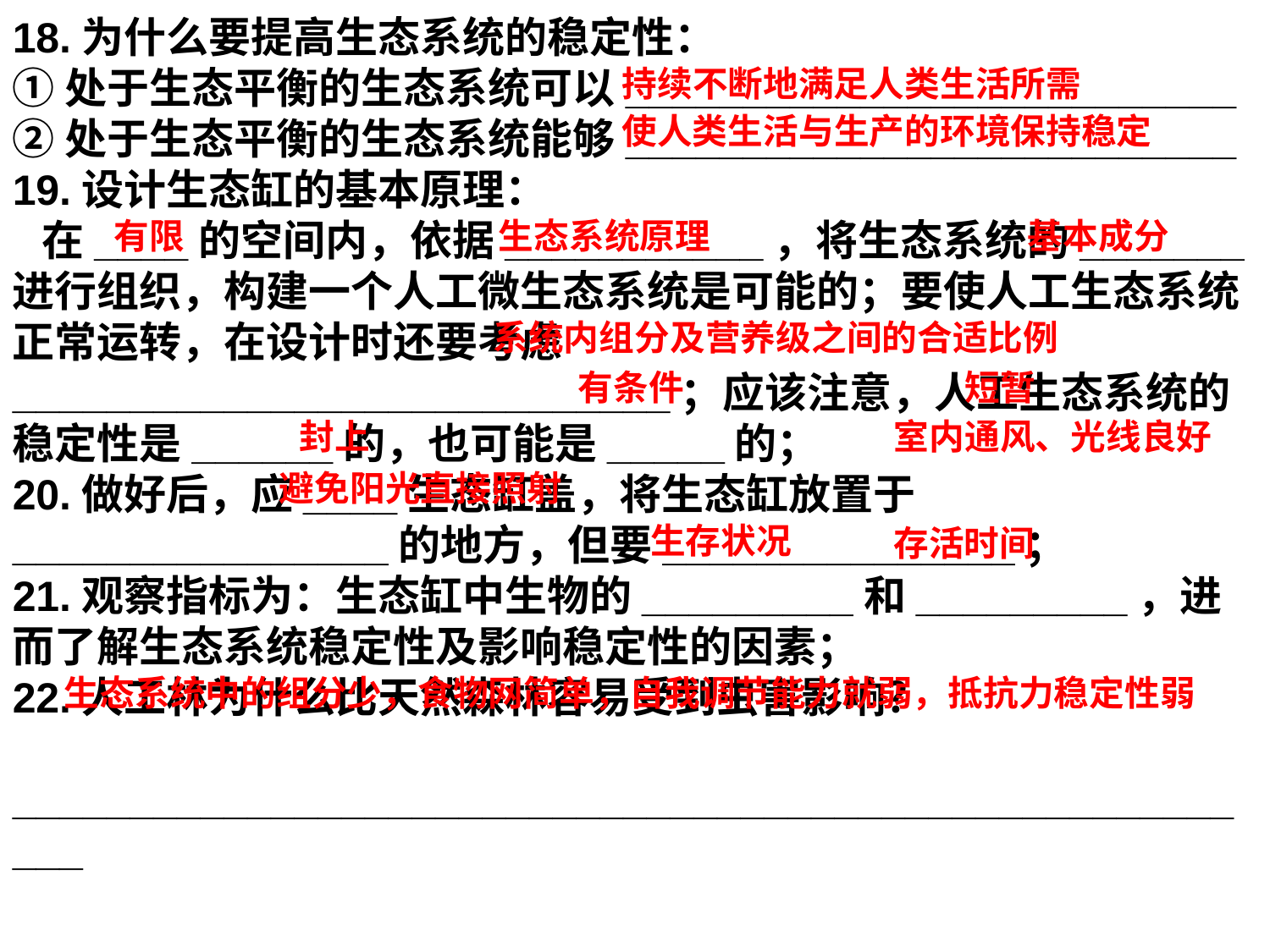

18.为什么要提高生态系统的稳定性：
①处于生态平衡的生态系统可以__________________________
②处于生态平衡的生态系统能够__________________________
19.设计生态缸的基本原理：
  在____的空间内，依据___________，将生态系统的_______进行组织，构建一个人工微生态系统是可能的；要使人工生态系统正常运转，在设计时还要考虑____________________________；应该注意，人工生态系统的稳定性是______的，也可能是_____的；
20.做好后，应____生态缸盖，将生态缸放置于________________的地方，但要_______________；
21.观察指标为：生态缸中生物的_________和_________，进而了解生态系统稳定性及影响稳定性的因素；
22.人工林为什么比天然森林容易受到虫害影响？
  _______________________________________________________

持续不断地满足人类生活所需
使人类生活与生产的环境保持稳定
有限
生态系统原理
基本成分
系统内组分及营养级之间的合适比例
有条件
短暂
室内通风、光线良好
封上
避免阳光直接照射
生存状况
存活时间
生态系统中的组分少，食物网简单，自我调节能力就弱，抵抗力稳定性弱